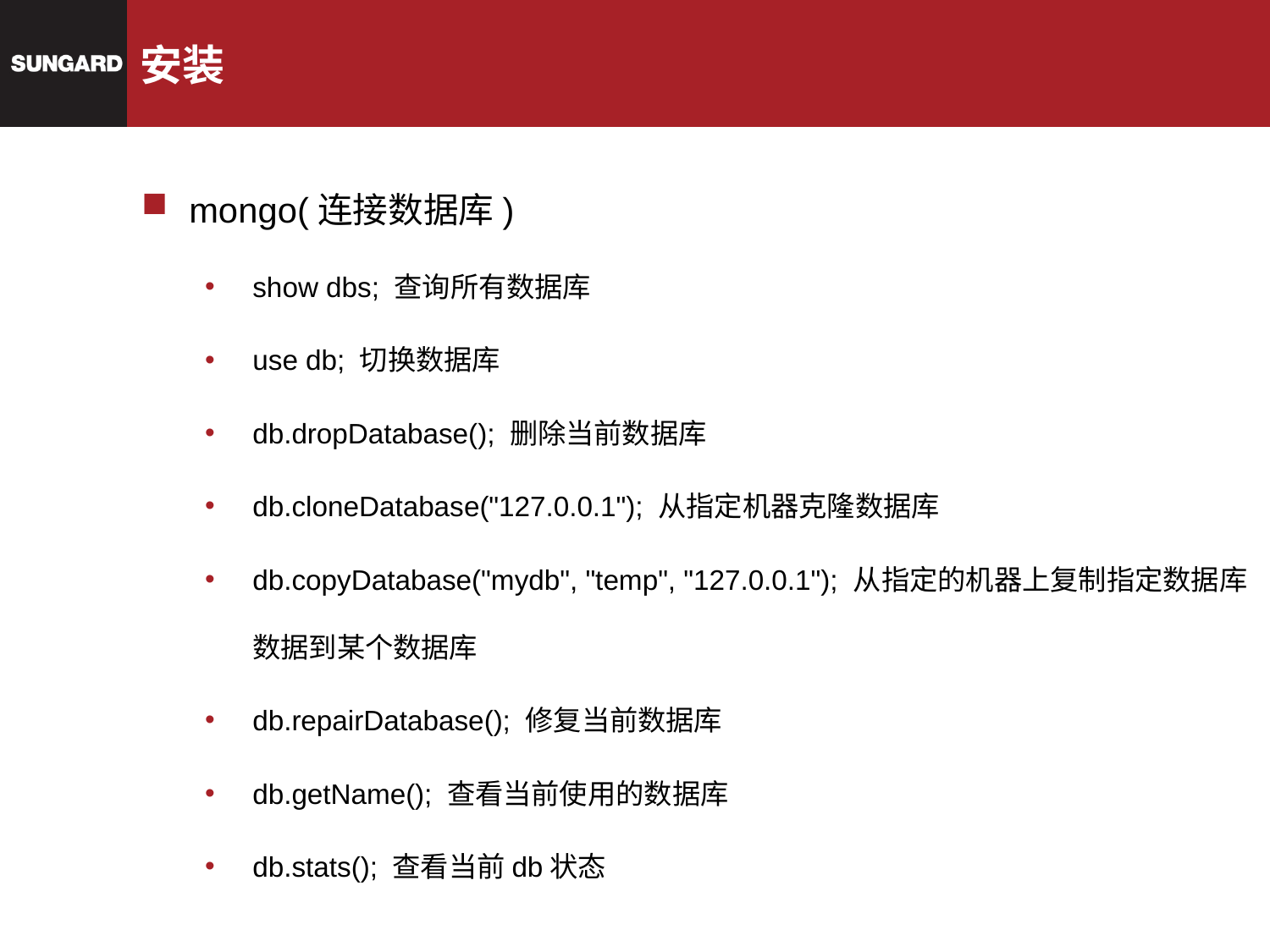

# 安装
mongo(连接数据库)
show dbs; 查询所有数据库
use db; 切换数据库
db.dropDatabase(); 删除当前数据库
db.cloneDatabase("127.0.0.1"); 从指定机器克隆数据库
db.copyDatabase("mydb", "temp", "127.0.0.1"); 从指定的机器上复制指定数据库数据到某个数据库
db.repairDatabase(); 修复当前数据库
db.getName(); 查看当前使用的数据库
db.stats(); 查看当前db状态